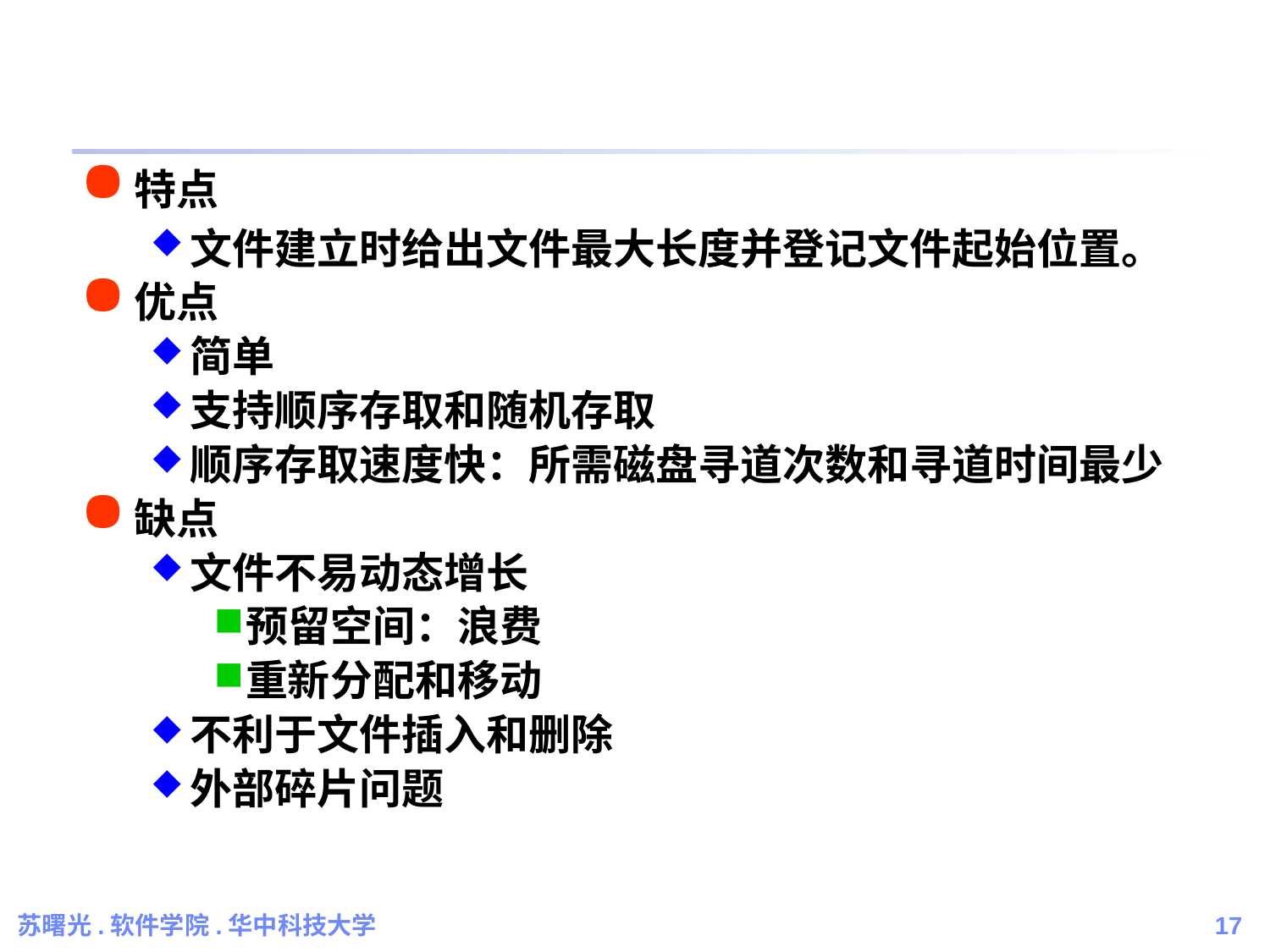

#
特点
文件建立时给出文件最大长度并登记文件起始位置。
优点
简单
支持顺序存取和随机存取
顺序存取速度快：所需磁盘寻道次数和寻道时间最少
缺点
文件不易动态增长
预留空间：浪费
重新分配和移动
不利于文件插入和删除
外部碎片问题
苏曙光.软件学院.华中科技大学
17